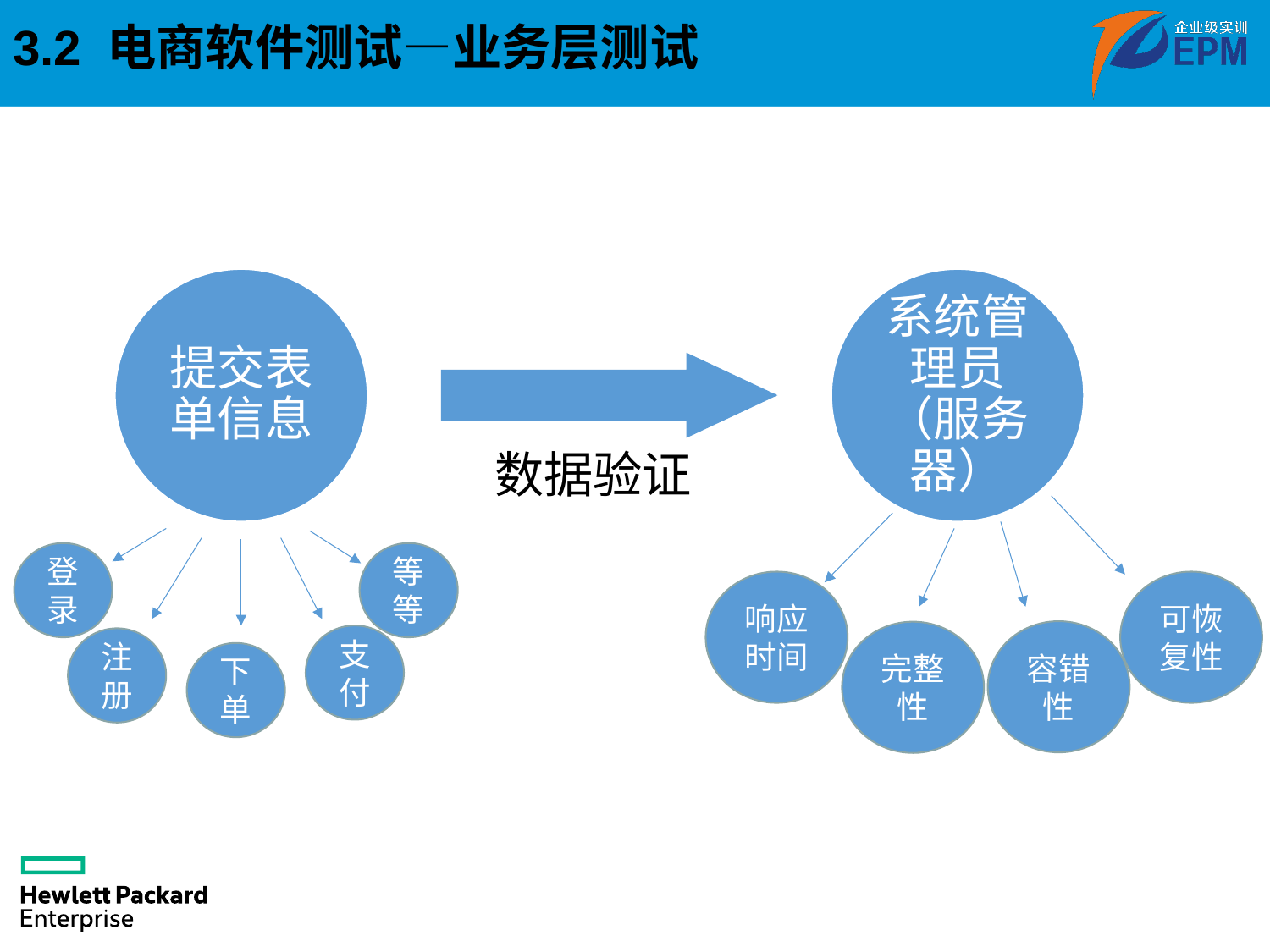

# 3.2 电商软件测试—业务层测试
系统管理员（服务器）
提交表单信息

数据验证
登录
等等
可恢复性
响应时间
容错性
完整性
支付
注册
下单